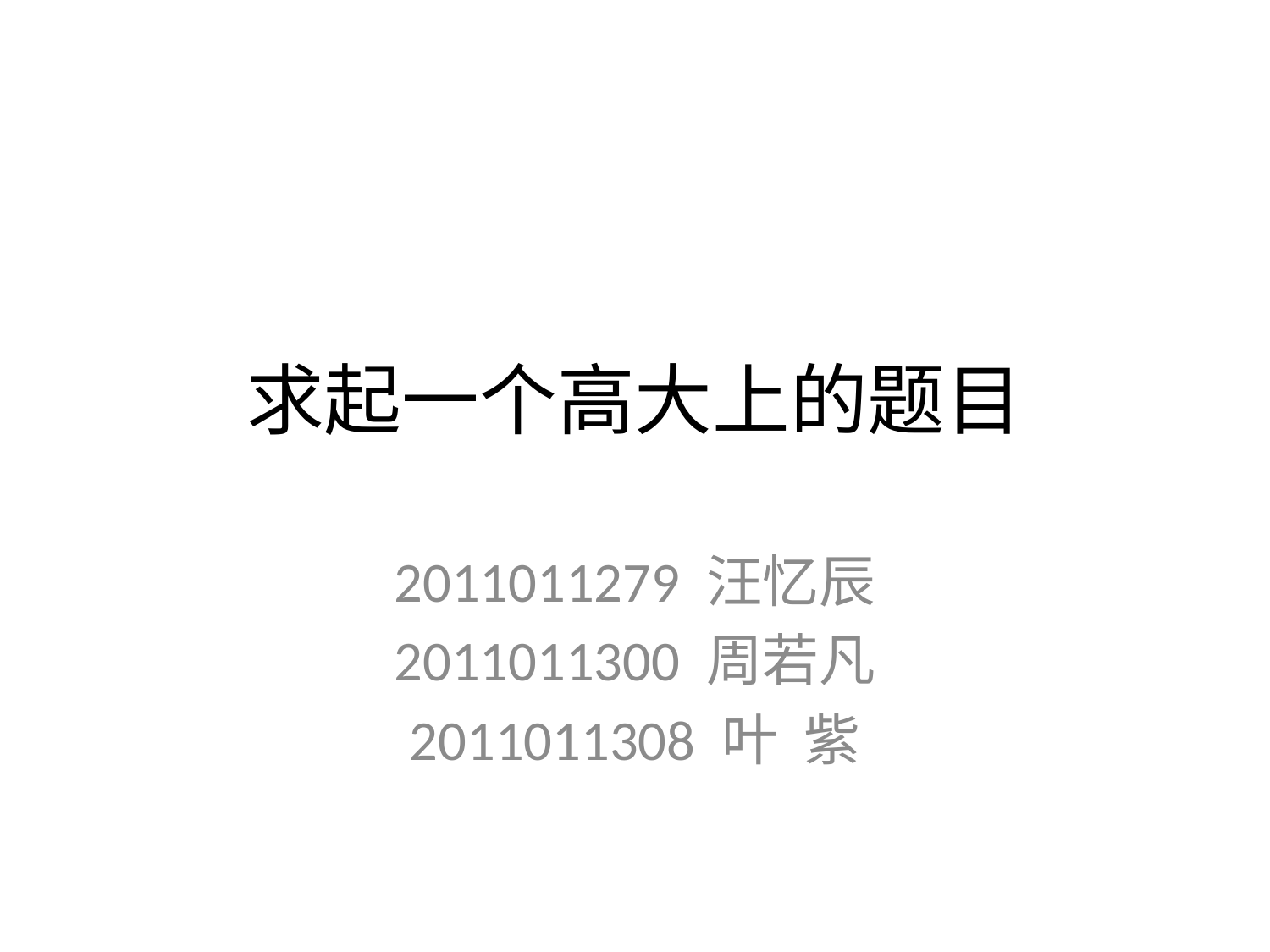

# 求起一个高大上的题目
2011011279 汪忆辰
2011011300 周若凡
2011011308 叶  紫